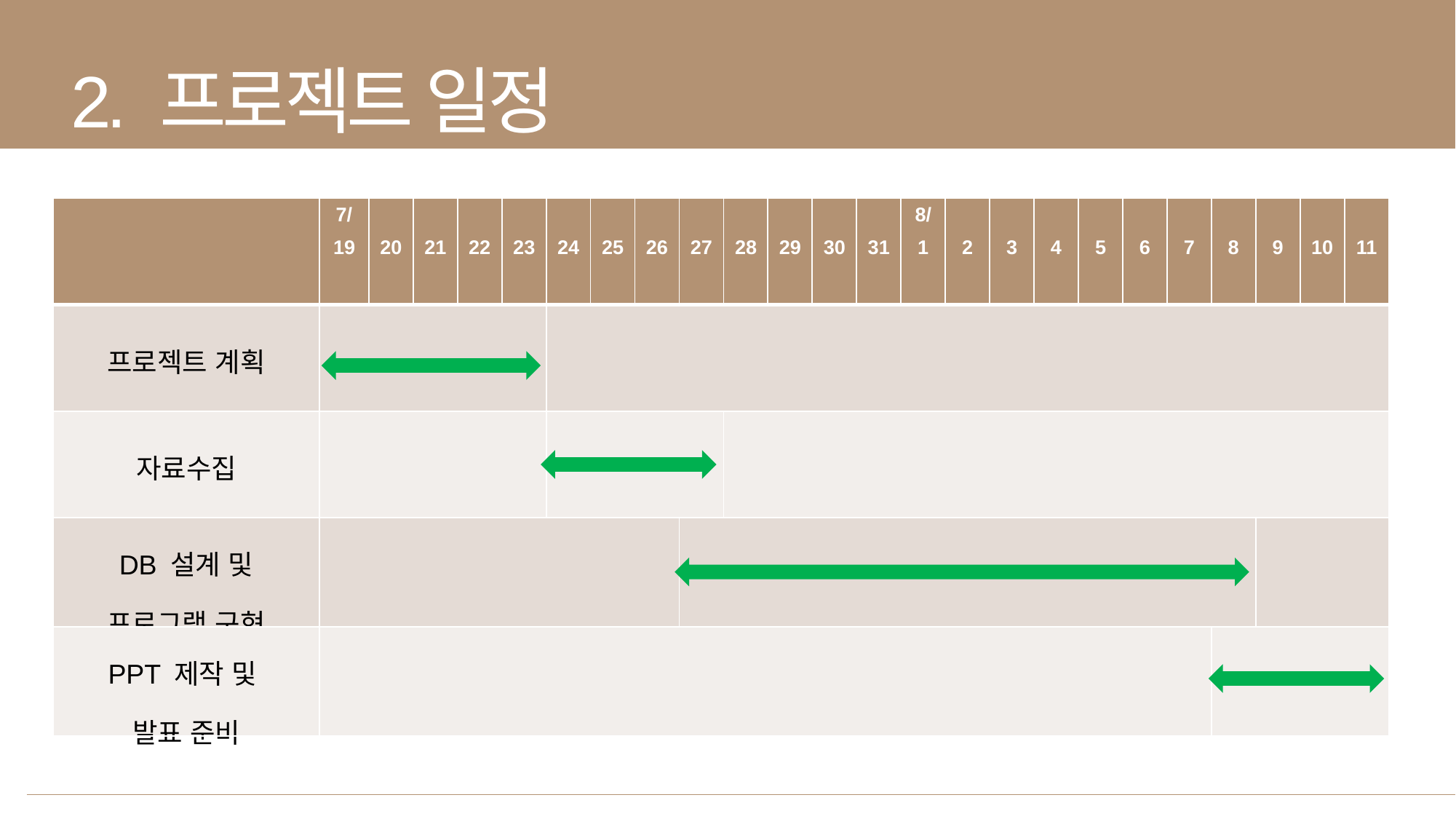

2. 프로젝트 일정
|  | 7/ 19 | 20 | 21 | 22 | 23 | 24 | 25 | 26 | 27 | 28 | 29 | 30 | 31 | 8/ 1 | 2 | 3 | 4 | 5 | 6 | 7 | 8 | 9 | 10 | 11 |
| --- | --- | --- | --- | --- | --- | --- | --- | --- | --- | --- | --- | --- | --- | --- | --- | --- | --- | --- | --- | --- | --- | --- | --- | --- |
| 프로젝트 계획 |  |  |  |  |  |  |  |  |  |  |  |  |  |  |  |  |  |  |  |  |  |  |  |  |
| 자료수집 |  |  |  |  |  |  |  |  |  |  |  |  |  |  |  |  |  |  |  |  |  |  |  |  |
| DB 설계 및 프로그램 구현 |  |  |  |  |  |  |  |  |  |  |  |  |  |  |  |  |  |  |  |  |  |  |  |  |
| PPT 제작 및 발표 준비 |  |  |  |  |  |  |  |  |  |  |  |  |  |  |  |  |  |  |  |  |  |  |  |  |